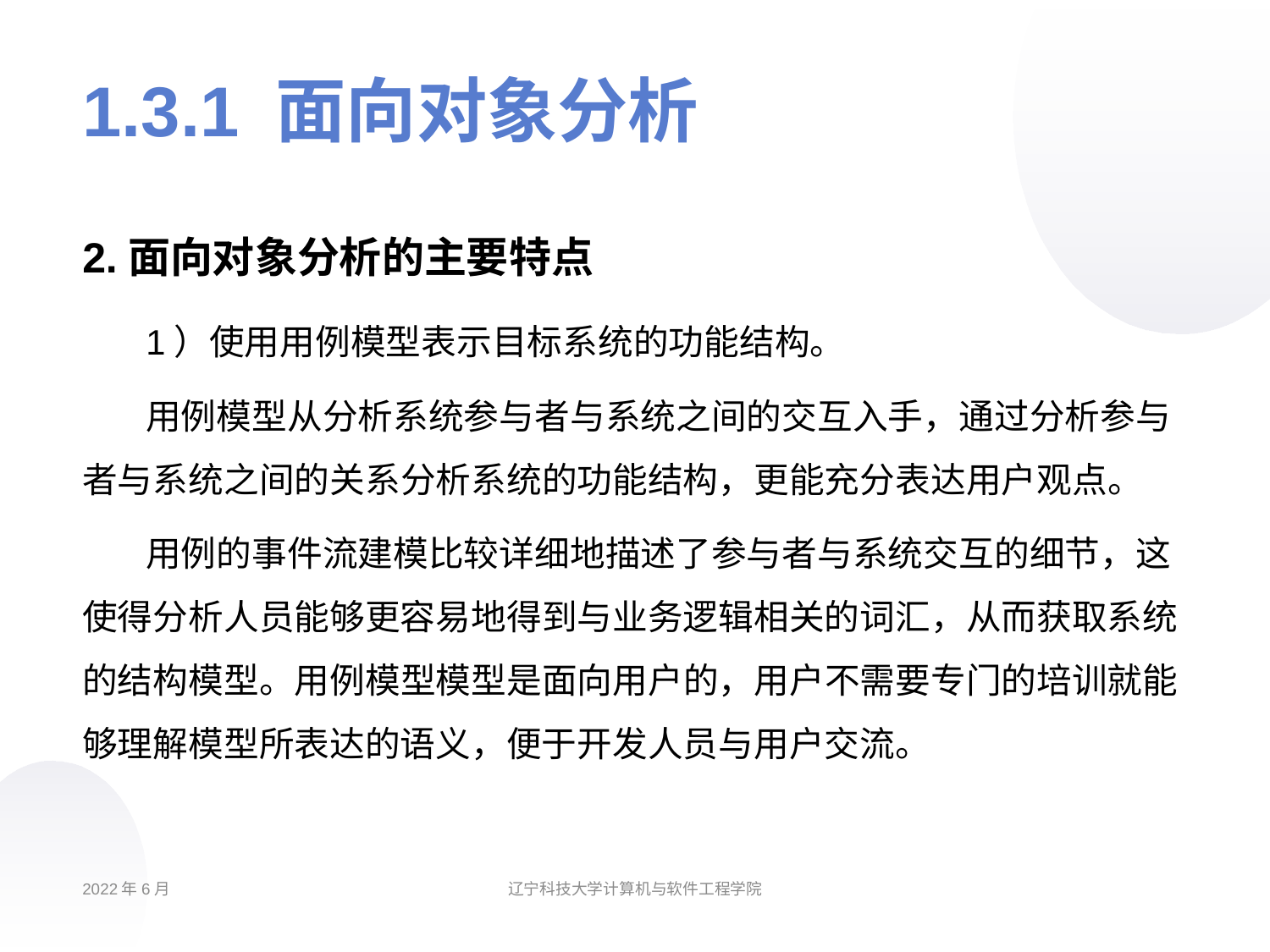

# 1.3.1 面向对象分析
2.面向对象分析的主要特点
1）使用用例模型表示目标系统的功能结构。
用例模型从分析系统参与者与系统之间的交互入手，通过分析参与者与系统之间的关系分析系统的功能结构，更能充分表达用户观点。
用例的事件流建模比较详细地描述了参与者与系统交互的细节，这使得分析人员能够更容易地得到与业务逻辑相关的词汇，从而获取系统的结构模型。用例模型模型是面向用户的，用户不需要专门的培训就能够理解模型所表达的语义，便于开发人员与用户交流。

2022年6月
辽宁科技大学计算机与软件工程学院
163